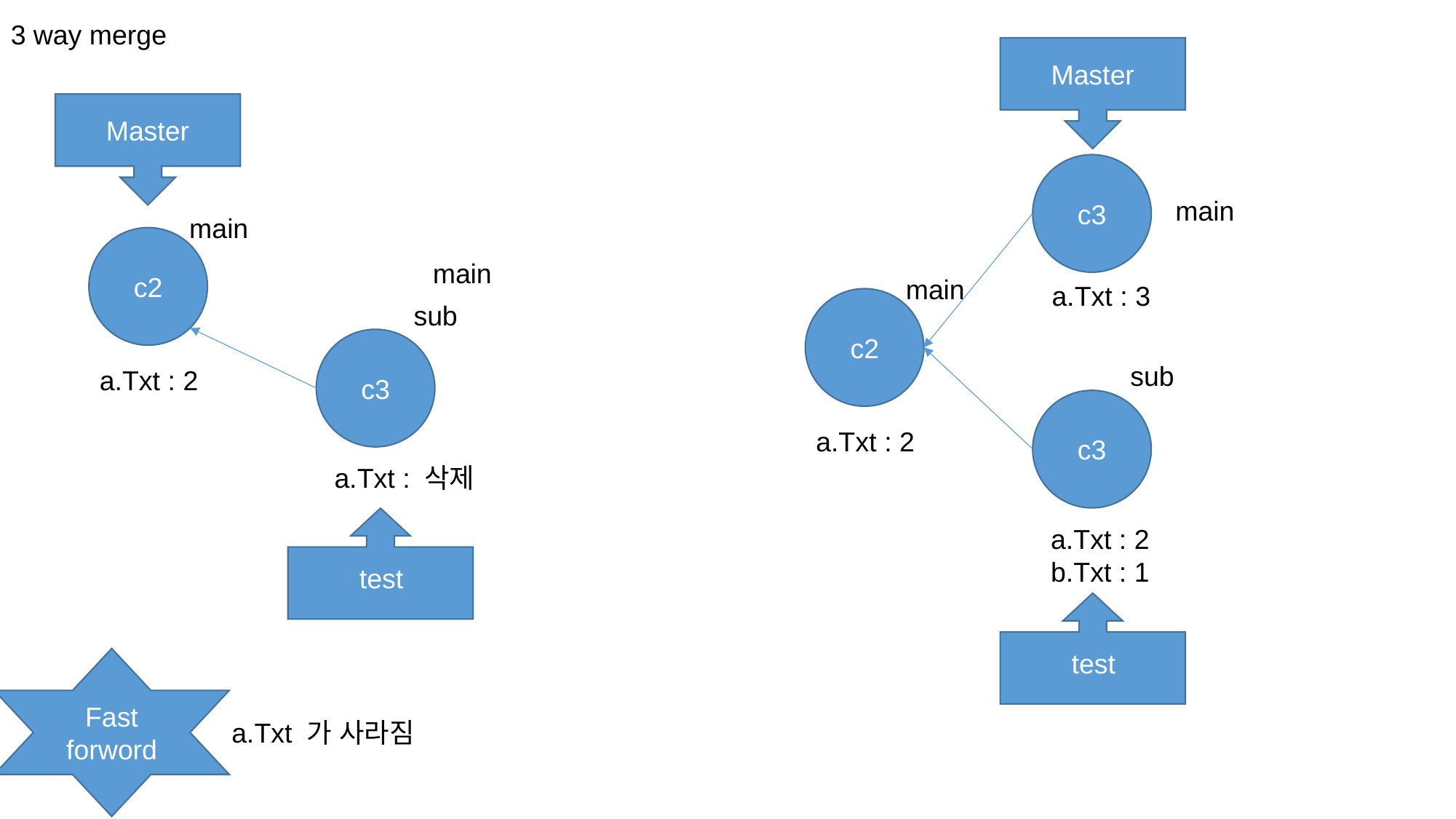

3 way merge
Master
Master
c3
main
main
c2
main
main
a.Txt : 3
c2
sub
c3
sub
a.Txt : 2
c3
a.Txt : 2
a.Txt : 삭제

a.Txt : 2
b.Txt : 1
test

test
Fast forword
a.Txt 가 사라짐